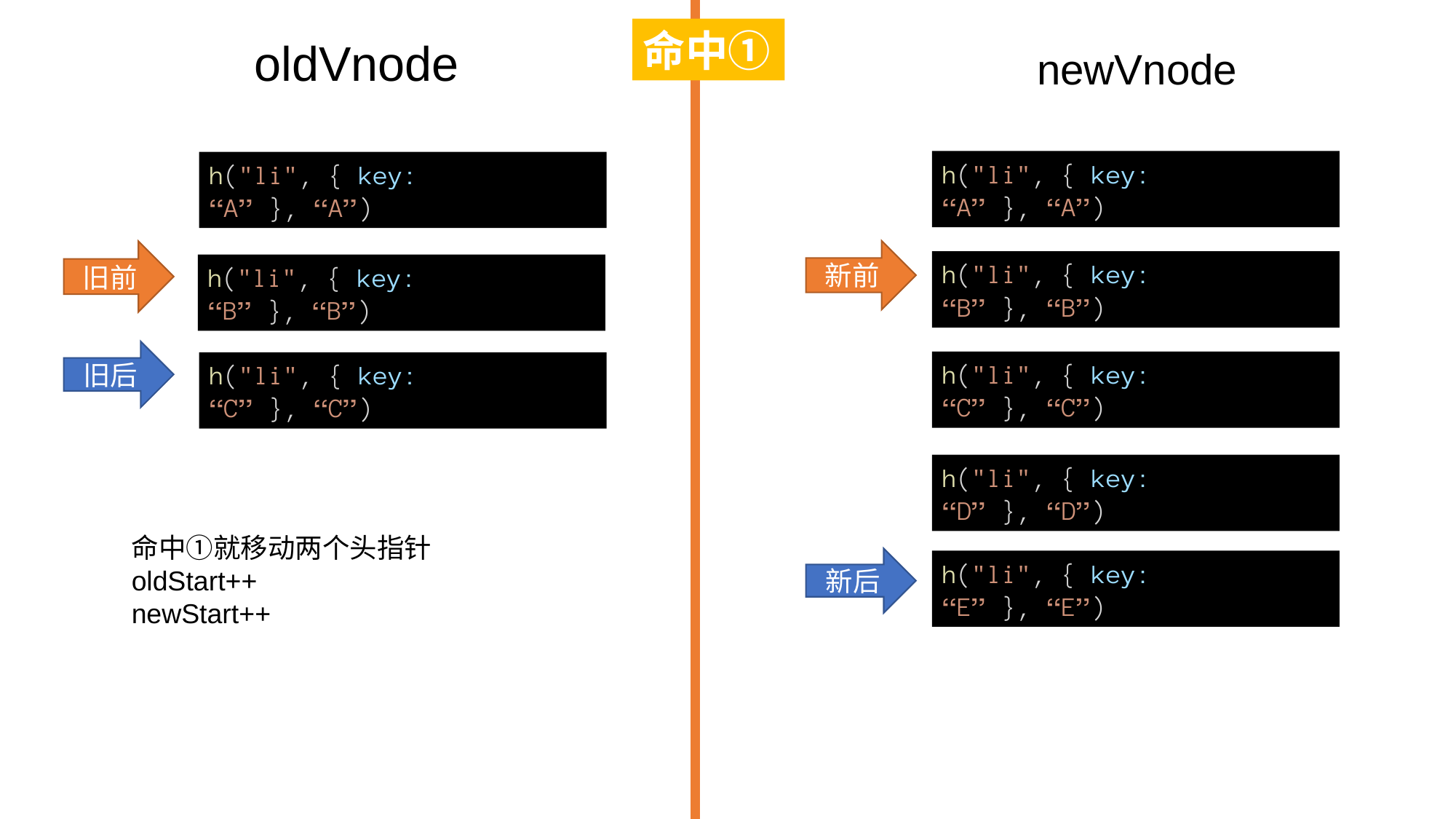

命中①
oldVnode
newVnode
h("li", { key: “A” }, “A”)
h("li", { key: “A” }, “A”)
新前
旧前
h("li", { key: “B” }, “B”)
h("li", { key: “B” }, “B”)
旧后
h("li", { key: “C” }, “C”)
h("li", { key: “C” }, “C”)
h("li", { key: “D” }, “D”)
命中①就移动两个头指针
oldStart++
newStart++
新后
h("li", { key: “E” }, “E”)